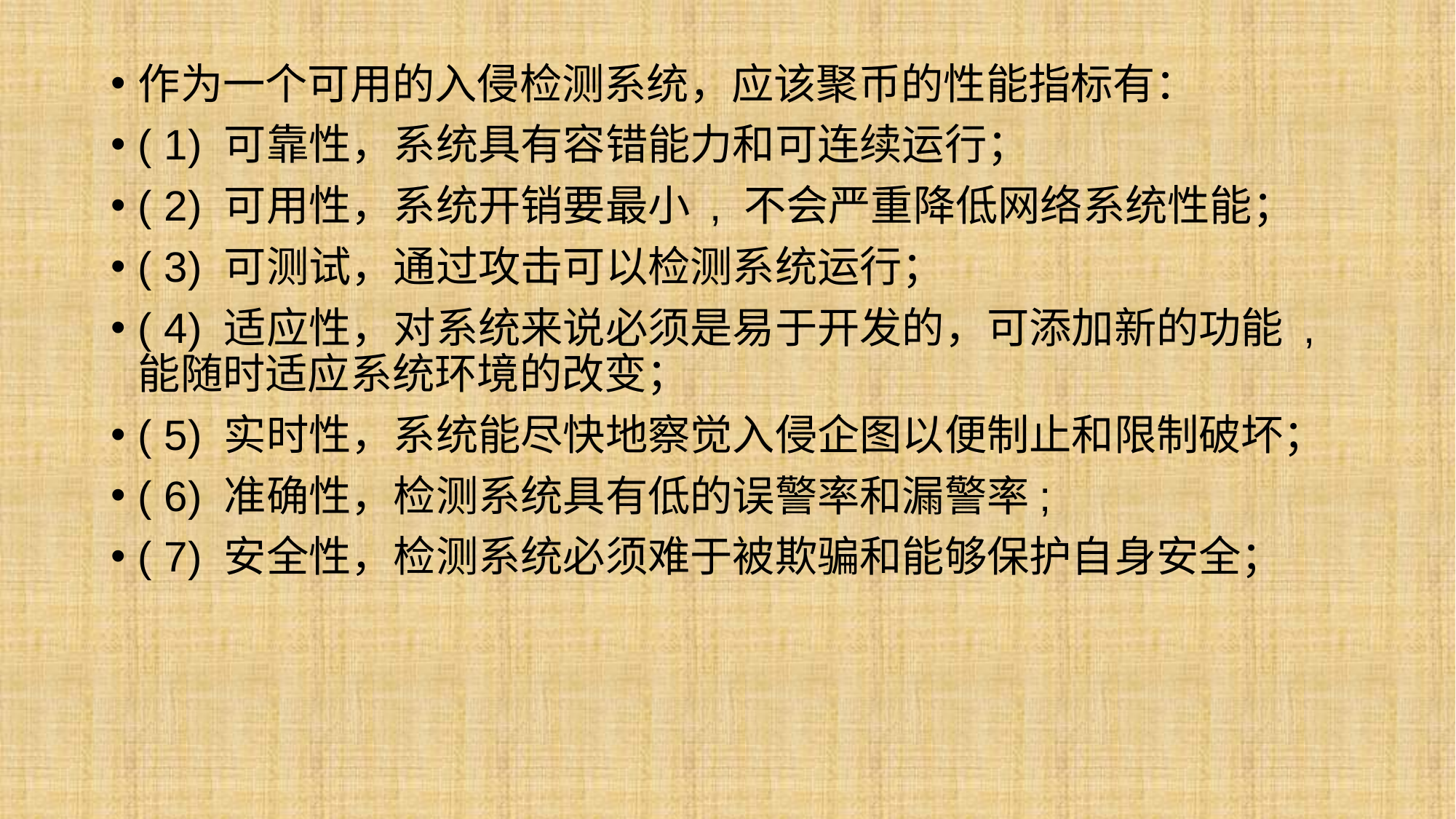

作为一个可用的入侵检测系统，应该聚币的性能指标有：
( 1) 可靠性，系统具有容错能力和可连续运行；
( 2) 可用性，系统开销要最小 , 不会严重降低网络系统性能；
( 3) 可测试，通过攻击可以检测系统运行；
( 4) 适应性，对系统来说必须是易于开发的，可添加新的功能 ,能随时适应系统环境的改变；
( 5) 实时性，系统能尽快地察觉入侵企图以便制止和限制破坏；
( 6) 准确性，检测系统具有低的误警率和漏警率;
( 7) 安全性，检测系统必须难于被欺骗和能够保护自身安全；